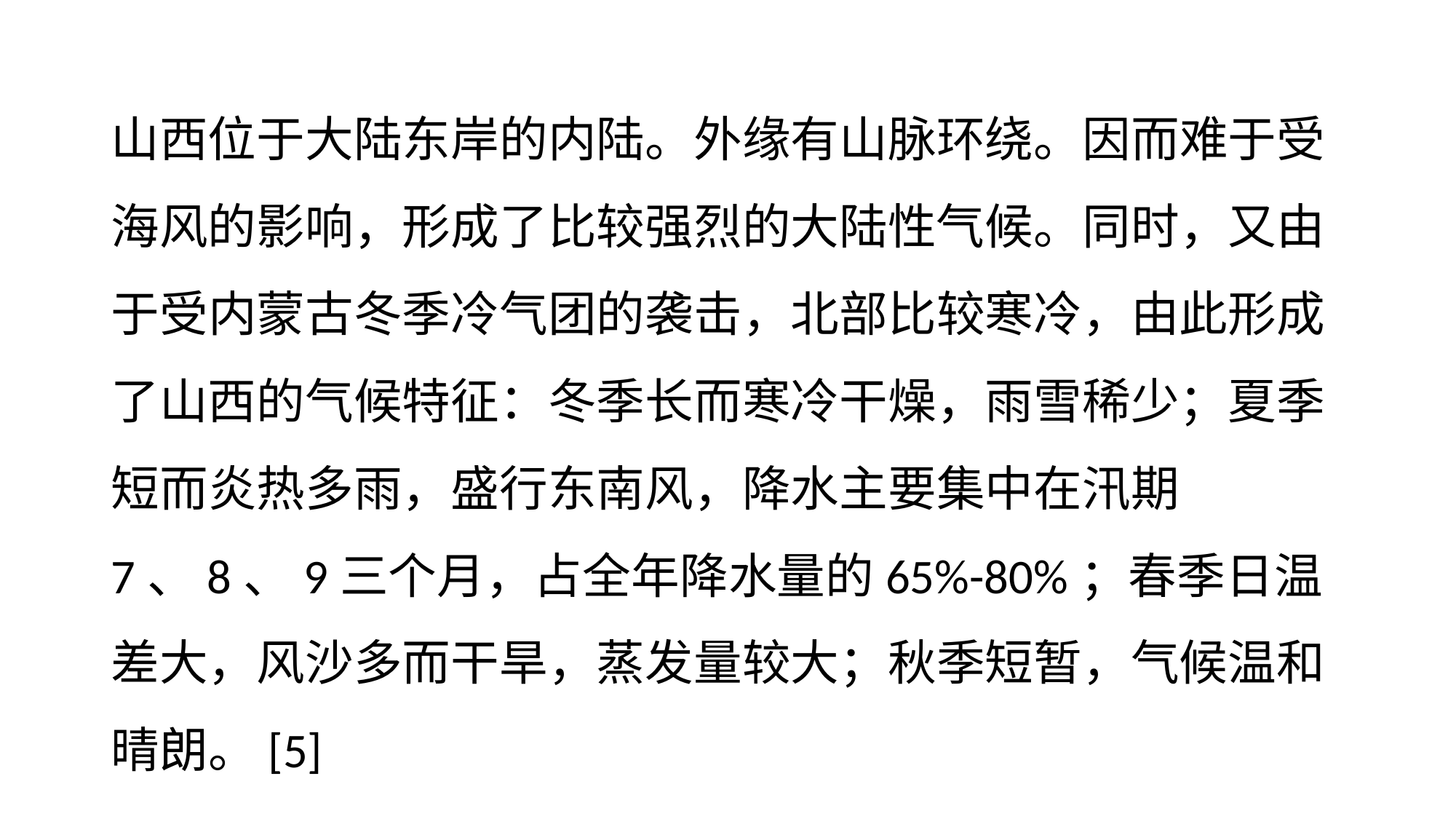

山西位于大陆东岸的内陆。外缘有山脉环绕。因而难于受海风的影响，形成了比较强烈的大陆性气候。同时，又由于受内蒙古冬季冷气团的袭击，北部比较寒冷，由此形成了山西的气候特征：冬季长而寒冷干燥，雨雪稀少；夏季短而炎热多雨，盛行东南风，降水主要集中在汛期7、8、9三个月，占全年降水量的65%-80%；春季日温差大，风沙多而干旱，蒸发量较大；秋季短暂，气候温和晴朗。[5]